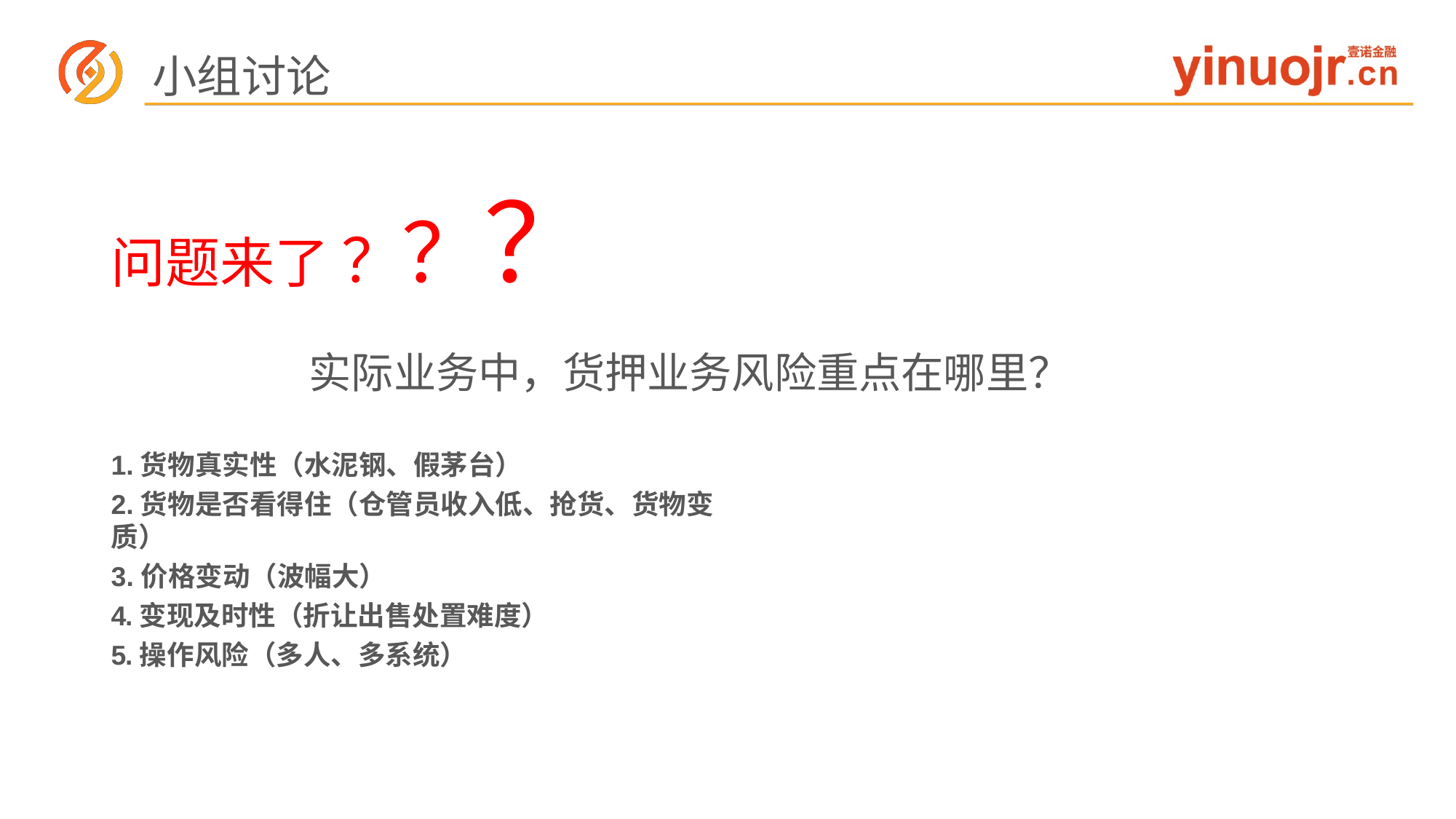

# 小组讨论
问题来了 ？？？
实际业务中，货押业务风险重点在哪里？
1.货物真实性（水泥钢、假茅台）
2.货物是否看得住（仓管员收入低、抢货、货物变质）
3.价格变动（波幅大）
4.变现及时性（折让出售处置难度）
5.操作风险（多人、多系统）